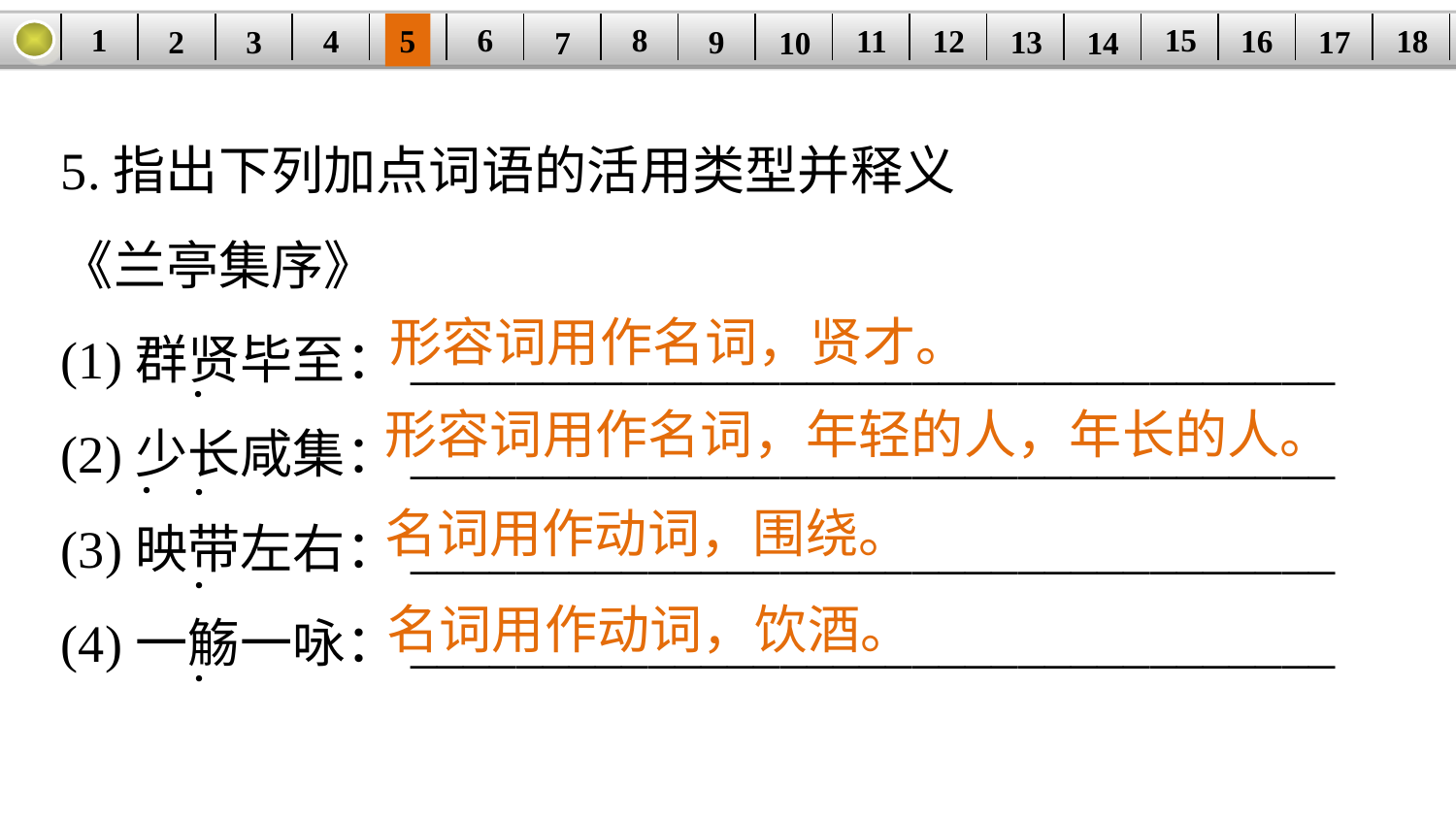

1
8
15
6
11
18
5
16
|  |  |  |  |  |  |  |  |  |  |  |  |  |  |  |  |  |  |
| --- | --- | --- | --- | --- | --- | --- | --- | --- | --- | --- | --- | --- | --- | --- | --- | --- | --- |
12
4
17
13
3
9
2
14
7
10

5.指出下列加点词语的活用类型并释义
《兰亭集序》
(1)群贤毕至：___________________________________
(2)少长咸集：___________________________________
(3)映带左右：___________________________________
(4)一觞一咏：___________________________________
形容词用作名词，贤才。
·
形容词用作名词，年轻的人，年长的人。
·
·
名词用作动词，围绕。
·
名词用作动词，饮酒。
·